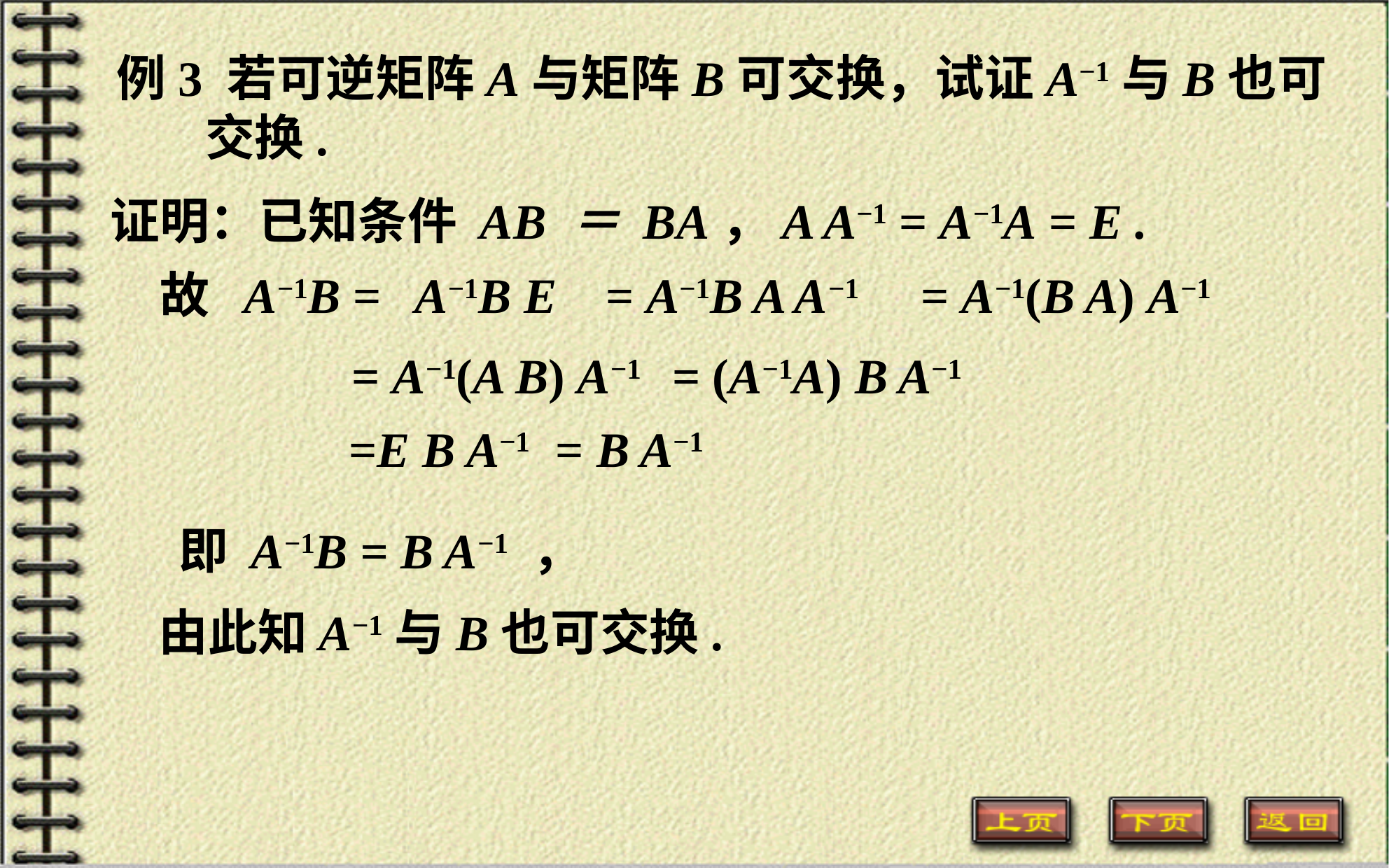

# 例3 若可逆矩阵A与矩阵B可交换，试证A−1与B也可交换.
证明：已知条件 AB ＝ BA，A A−1 = A−1A = E .
故  A−1B =
A−1B E
 = A−1B A A−1
= A−1(B A) A−1
= A−1(A B) A−1
= (A−1A) B A−1
=E B A−1
= B A−1
即 A−1B = B A−1 ，
由此知A−1与B也可交换.